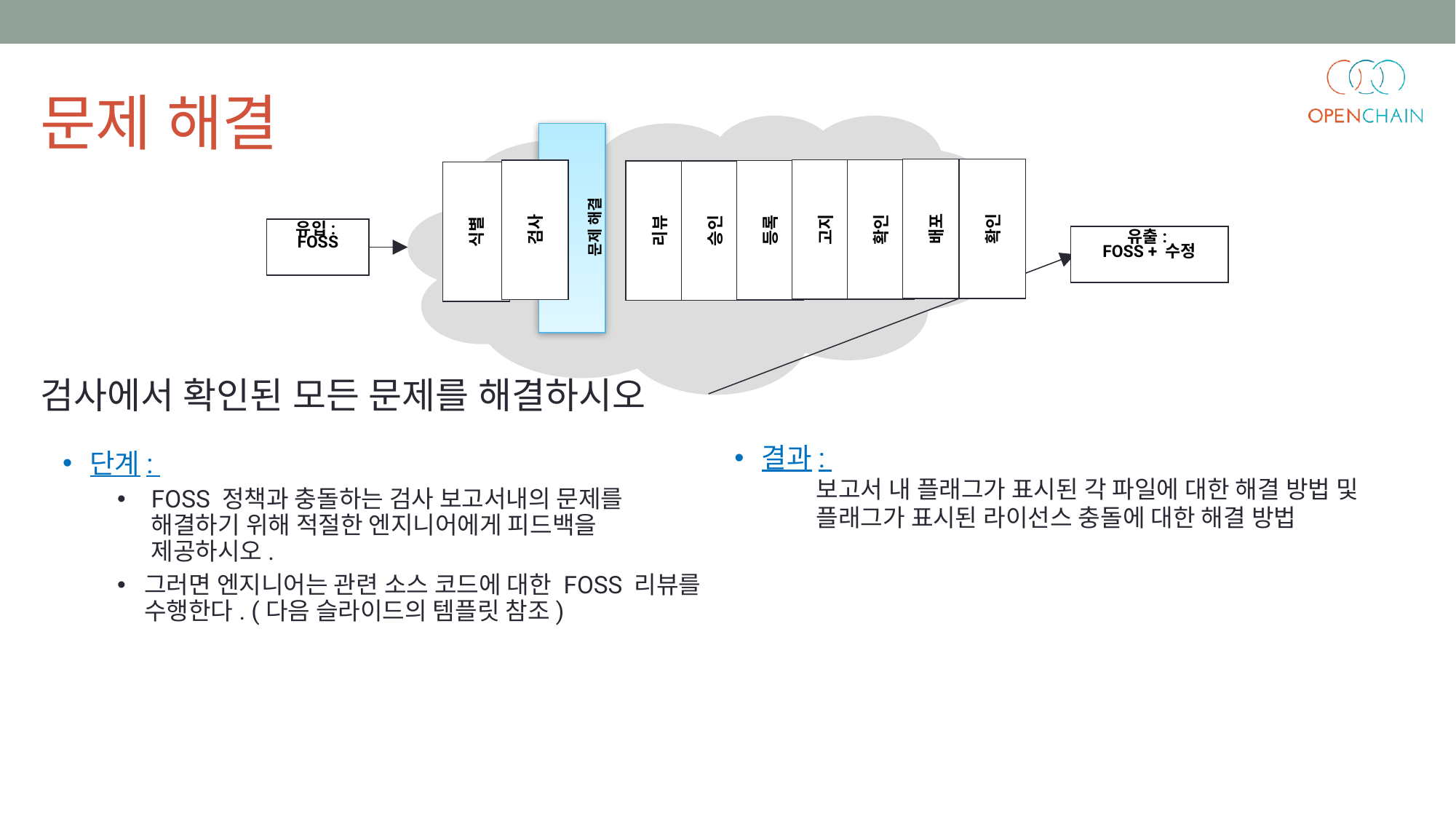

문제 해결

문제 해결
배포
확인
고지
확인
검사
등록
리뷰
승인
식별
유입:
FOSS
유출:
FOSS + 수정
검사에서 확인된 모든 문제를 해결하시오
결과:
보고서 내 플래그가 표시된 각 파일에 대한 해결 방법 및 플래그가 표시된 라이선스 충돌에 대한 해결 방법

단계:
FOSS 정책과 충돌하는 검사 보고서내의 문제를 해결하기 위해 적절한 엔지니어에게 피드백을 제공하시오.
그러면 엔지니어는 관련 소스 코드에 대한 FOSS 리뷰를 수행한다. (다음 슬라이드의 템플릿 참조)